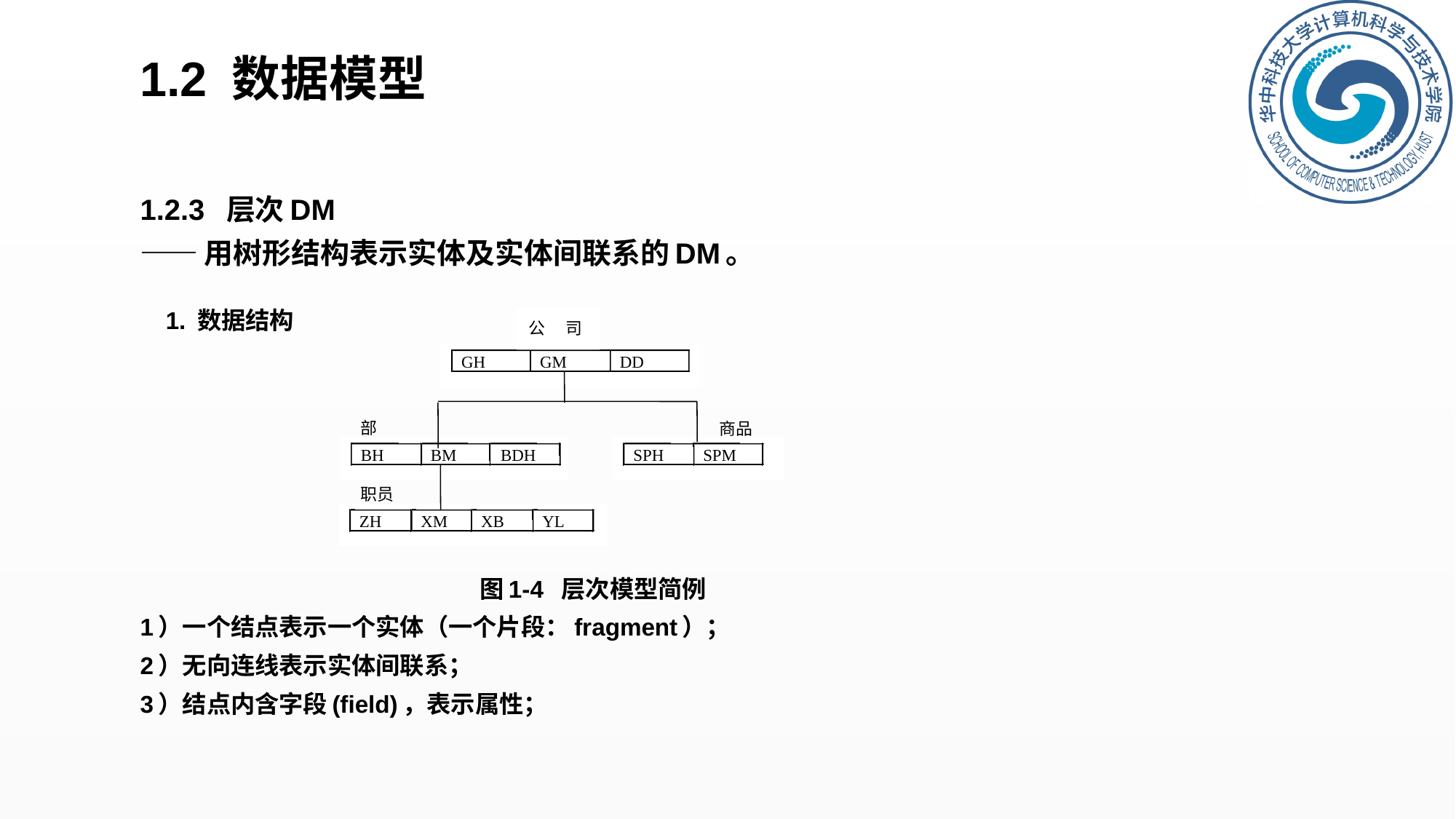

# 1.2 数据模型
1.2.3  层次DM
——用树形结构表示实体及实体间联系的DM。
1. 数据结构

图1-4  层次模型简例
1）一个结点表示一个实体（一个片段：fragment）；
2）无向连线表示实体间联系；
3）结点内含字段(field)，表示属性；

公
司

GH

GM

DD

部

商品

BH

BM

BDH

SPH

SPM

职员

ZH

XM

XB

YL